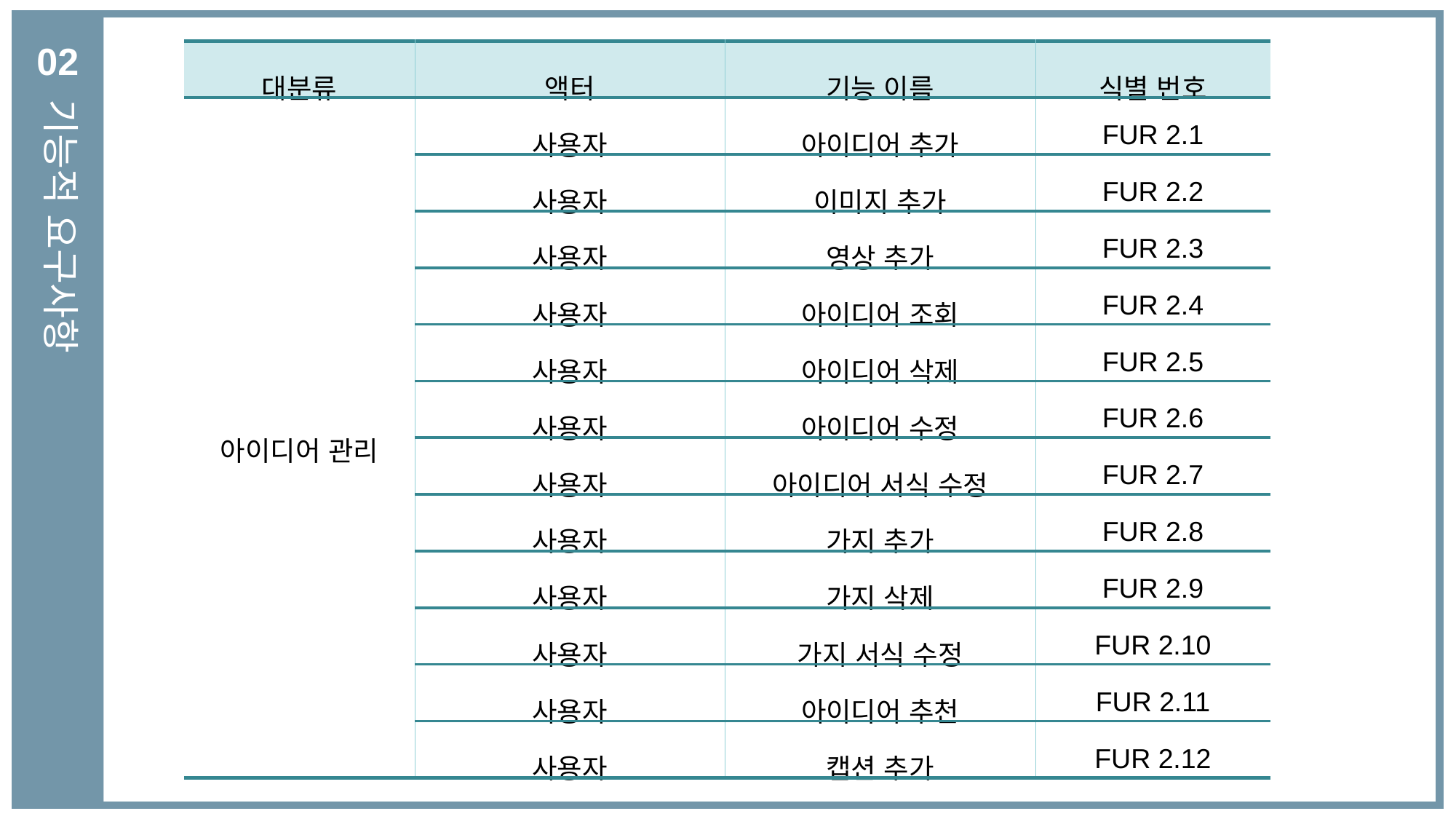

02
기능적 요구사항
| 대분류 | 액터 | 기능 이름 | 식별 번호 |
| --- | --- | --- | --- |
| 아이디어 관리 | 사용자 | 아이디어 추가 | FUR 2.1 |
|  | 사용자 | 이미지 추가 | FUR 2.2 |
|  | 사용자 | 영상 추가 | FUR 2.3 |
|  | 사용자 | 아이디어 조회 | FUR 2.4 |
|  | 사용자 | 아이디어 삭제 | FUR 2.5 |
|  | 사용자 | 아이디어 수정 | FUR 2.6 |
|  | 사용자 | 아이디어 서식 수정 | FUR 2.7 |
|  | 사용자 | 가지 추가 | FUR 2.8 |
|  | 사용자 | 가지 삭제 | FUR 2.9 |
|  | 사용자 | 가지 서식 수정 | FUR 2.10 |
|  | 사용자 | 아이디어 추천 | FUR 2.11 |
|  | 사용자 | 캡션 추가 | FUR 2.12 |